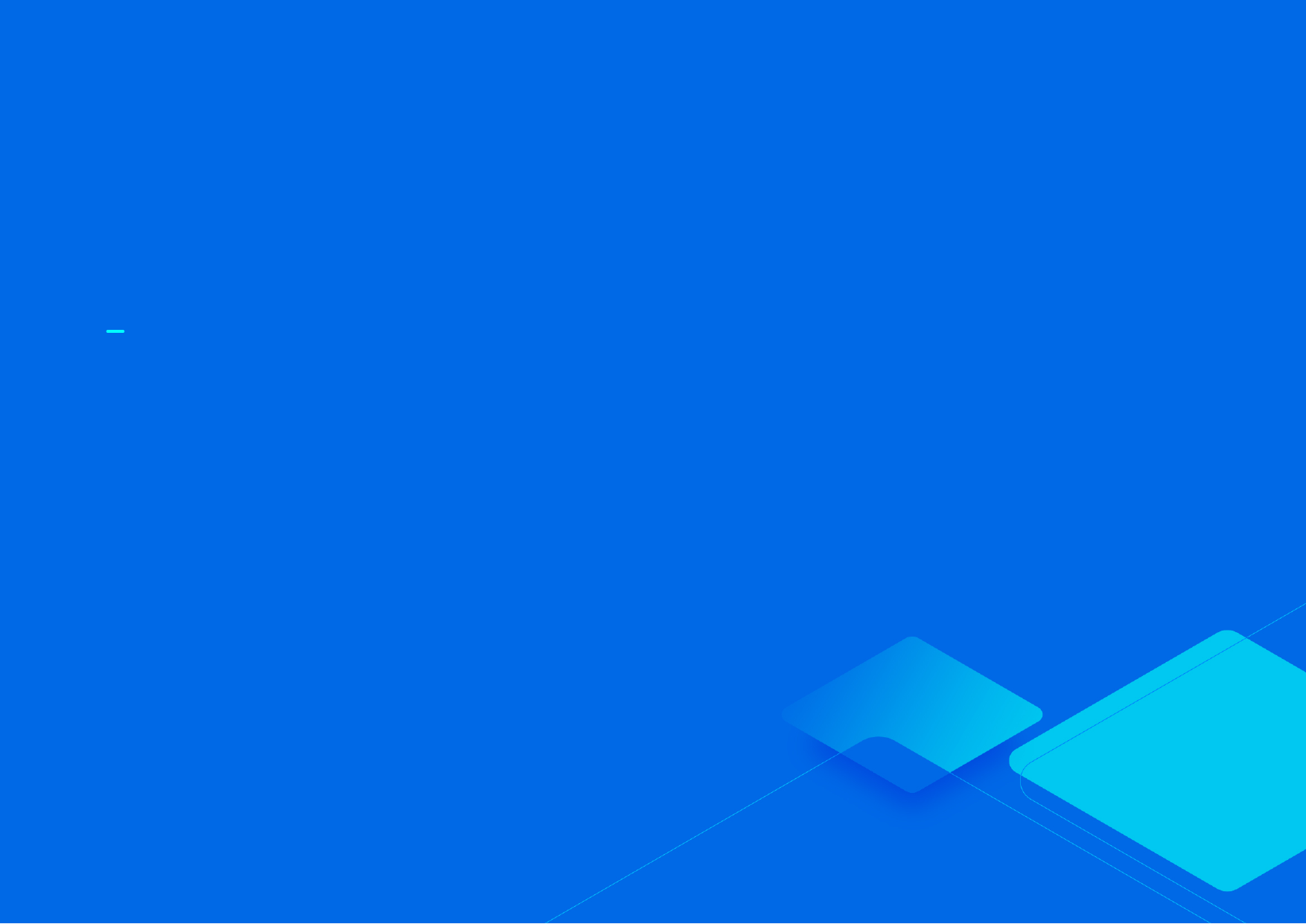

FMS(Fleet Management System) 업무 프로세스 정의
Ⅰ
Contents
01

Database Connect Server Spec 검토 기준